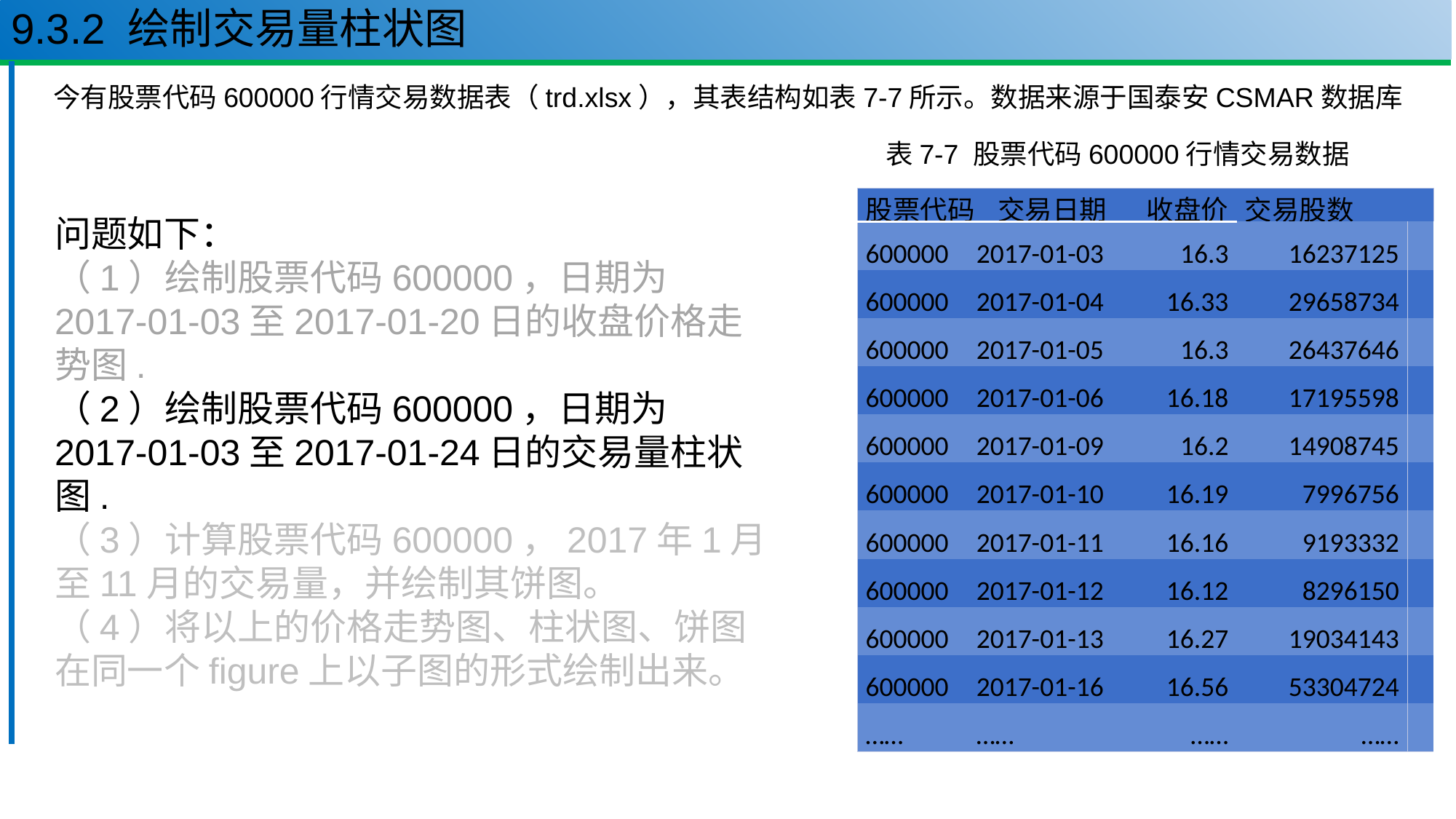

# 9.3.2 绘制交易量柱状图
今有股票代码600000行情交易数据表（trd.xlsx），其表结构如表7-7所示。数据来源于国泰安CSMAR数据库
表7-7 股票代码600000行情交易数据
| 股票代码 |  | 交易日期 | 收盘价 | 交易股数 |  |
| --- | --- | --- | --- | --- | --- |
| 600000 | 2017-01-03 |  | 16.3 | 16237125 |  |
| 600000 | 2017-01-04 |  | 16.33 | 29658734 |  |
| 600000 | 2017-01-05 |  | 16.3 | 26437646 |  |
| 600000 | 2017-01-06 |  | 16.18 | 17195598 |  |
| 600000 | 2017-01-09 |  | 16.2 | 14908745 |  |
| 600000 | 2017-01-10 |  | 16.19 | 7996756 |  |
| 600000 | 2017-01-11 |  | 16.16 | 9193332 |  |
| 600000 | 2017-01-12 |  | 16.12 | 8296150 |  |
| 600000 | 2017-01-13 |  | 16.27 | 19034143 |  |
| 600000 | 2017-01-16 |  | 16.56 | 53304724 |  |
| …… | …… |  | …… | …… |  |
问题如下：
（1）绘制股票代码600000，日期为2017-01-03至2017-01-20日的收盘价格走势图.
（2）绘制股票代码600000，日期为2017-01-03至2017-01-24日的交易量柱状图.
（3）计算股票代码600000，2017年1月至11月的交易量，并绘制其饼图。
（4）将以上的价格走势图、柱状图、饼图在同一个figure上以子图的形式绘制出来。